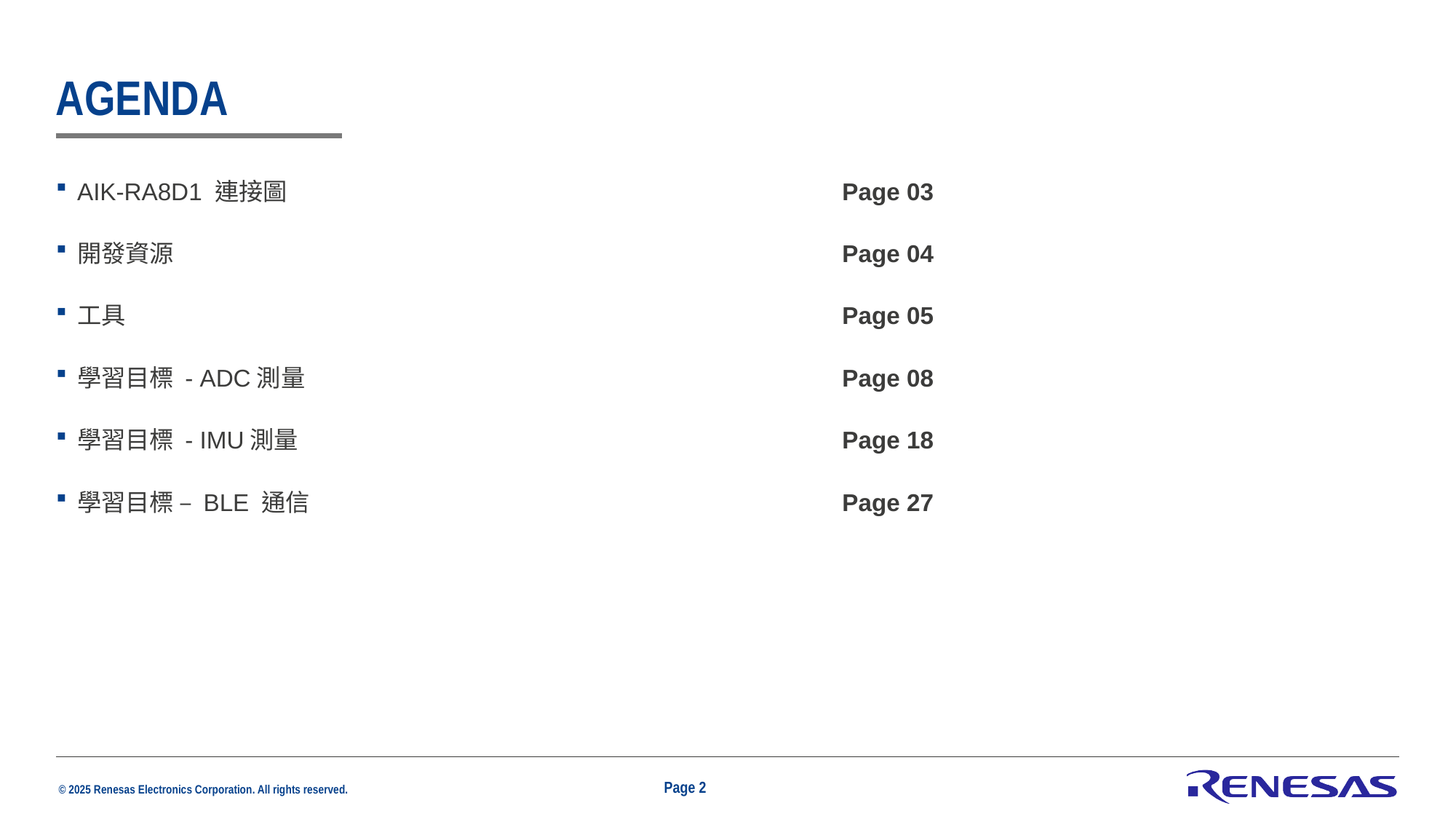

# Agenda
AIK-RA8D1 連接圖	Page 03
開發資源	Page 04
工具	Page 05
學習目標 - ADC測量	Page 08
學習目標 - IMU測量	Page 18
學習目標 – BLE 通信	Page 27